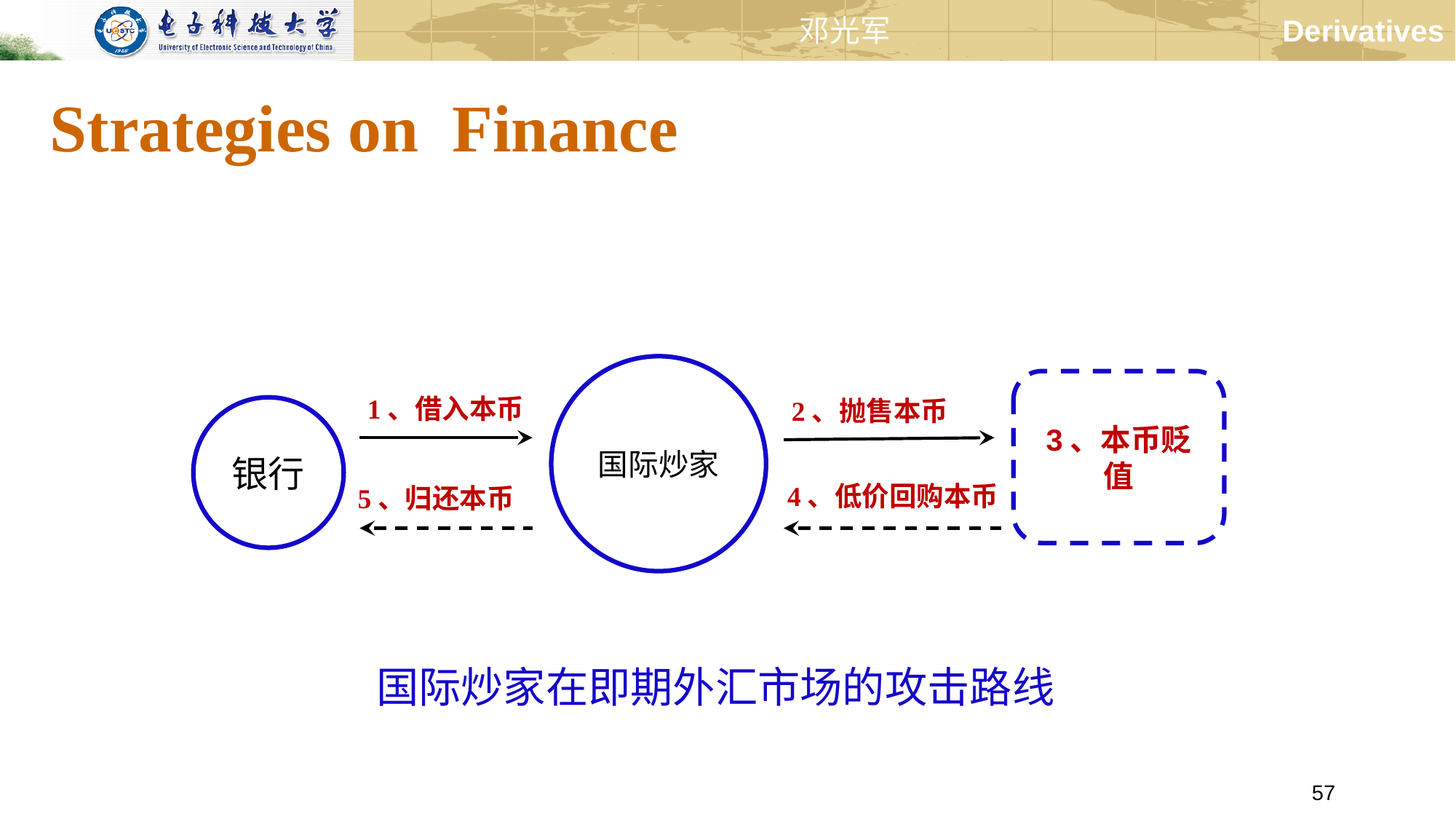

# Strategies on  Finance
国际炒家
3、本币贬值
1、借入本币
2、抛售本币
银行
4、低价回购本币
5、归还本币
国际炒家在即期外汇市场的攻击路线